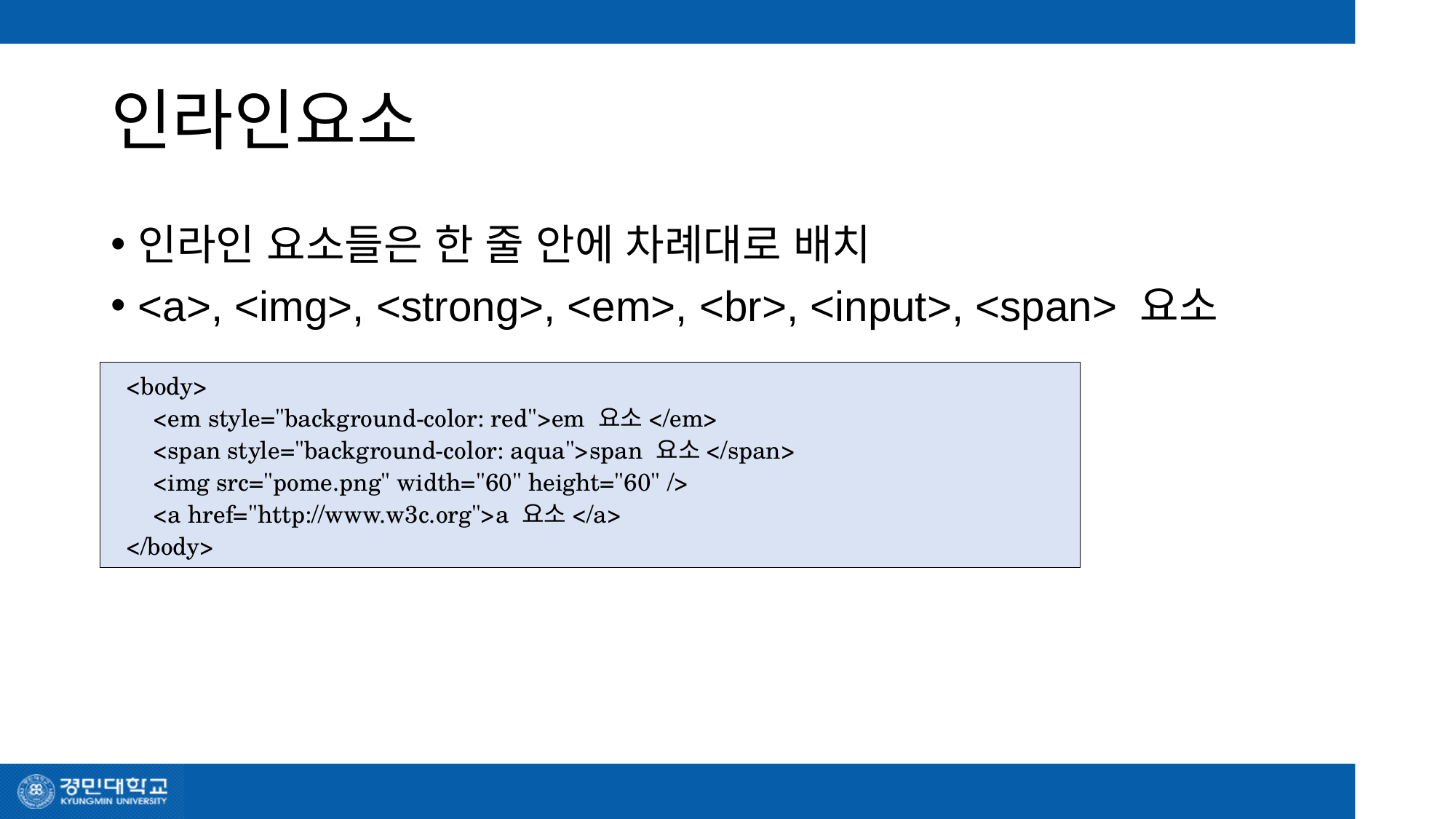

# 인라인요소
인라인 요소들은 한 줄 안에 차례대로 배치
<a>, <img>, <strong>, <em>, <br>, <input>, <span> 요소

<body>
    <em style="background-color: red">em 요소</em>
    <span style="background-color: aqua">span 요소</span>
    <img src="pome.png" width="60" height="60" />
    <a href="http://www.w3c.org">a 요소</a>
</body>